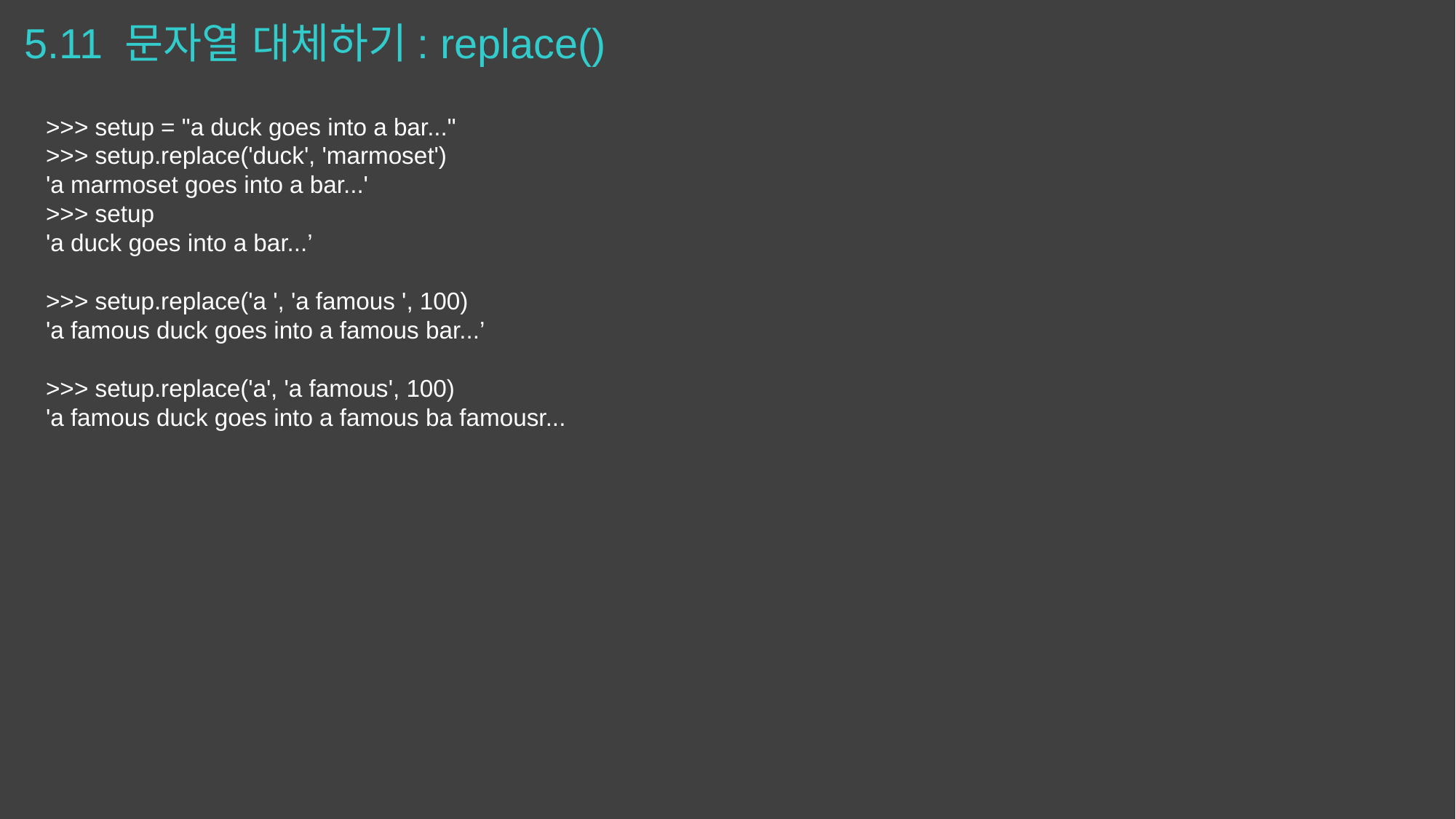

# 5.11 문자열 대체하기: replace()
>>> setup = "a duck goes into a bar..."
>>> setup.replace('duck', 'marmoset')
'a marmoset goes into a bar...'
>>> setup
'a duck goes into a bar...’

>>> setup.replace('a ', 'a famous ', 100)
'a famous duck goes into a famous bar...’

>>> setup.replace('a', 'a famous', 100)
'a famous duck goes into a famous ba famousr...